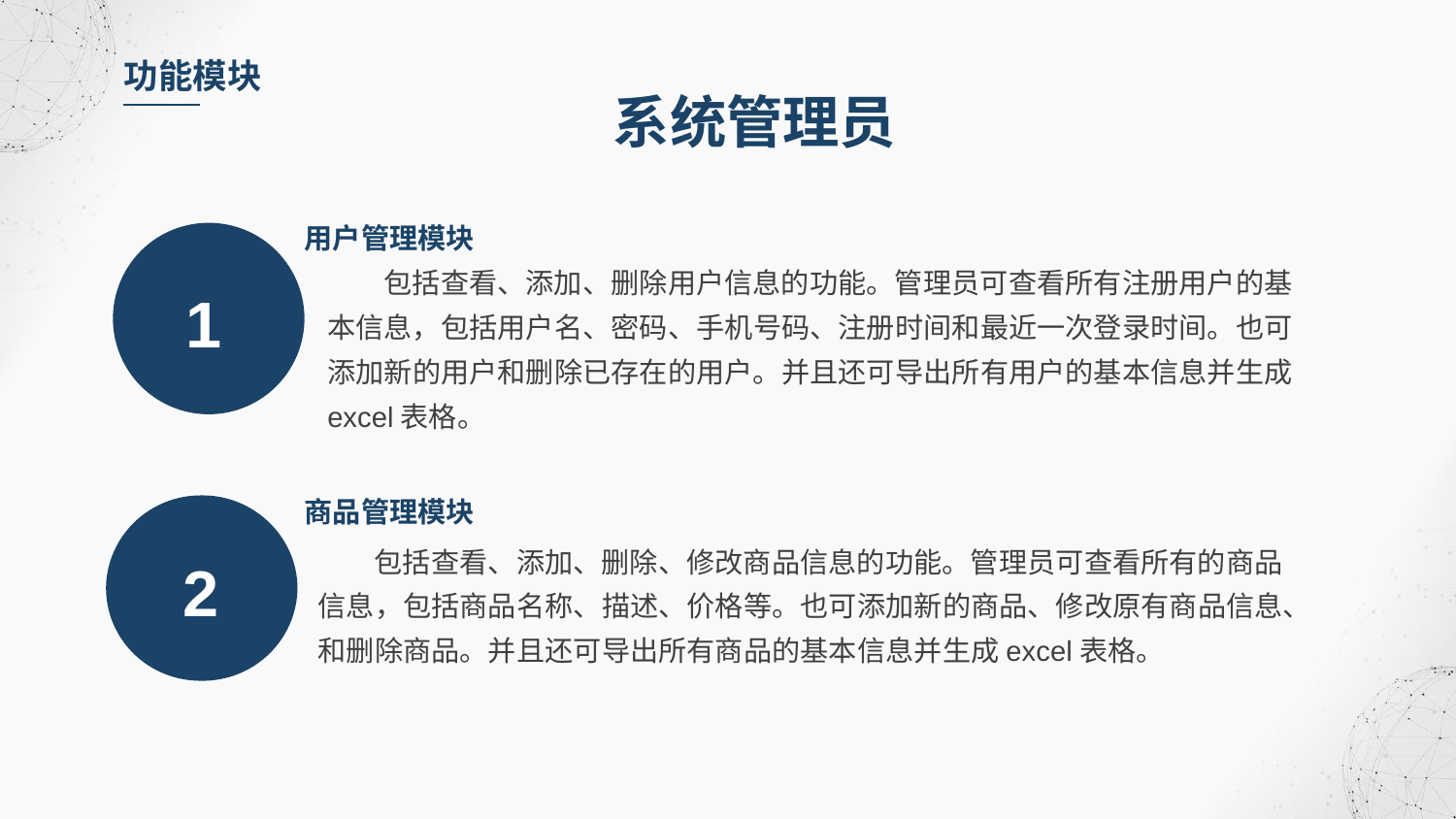

功能模块
系统管理员
用户管理模块

包括查看、添加、删除用户信息的功能。管理员可查看所有注册用户的基本信息，包括用户名、密码、手机号码、注册时间和最近一次登录时间。也可添加新的用户和删除已存在的用户。并且还可导出所有用户的基本信息并生成excel表格。
1

商品管理模块
包括查看、添加、删除、修改商品信息的功能。管理员可查看所有的商品信息，包括商品名称、描述、价格等。也可添加新的商品、修改原有商品信息、和删除商品。并且还可导出所有商品的基本信息并生成excel表格。
2